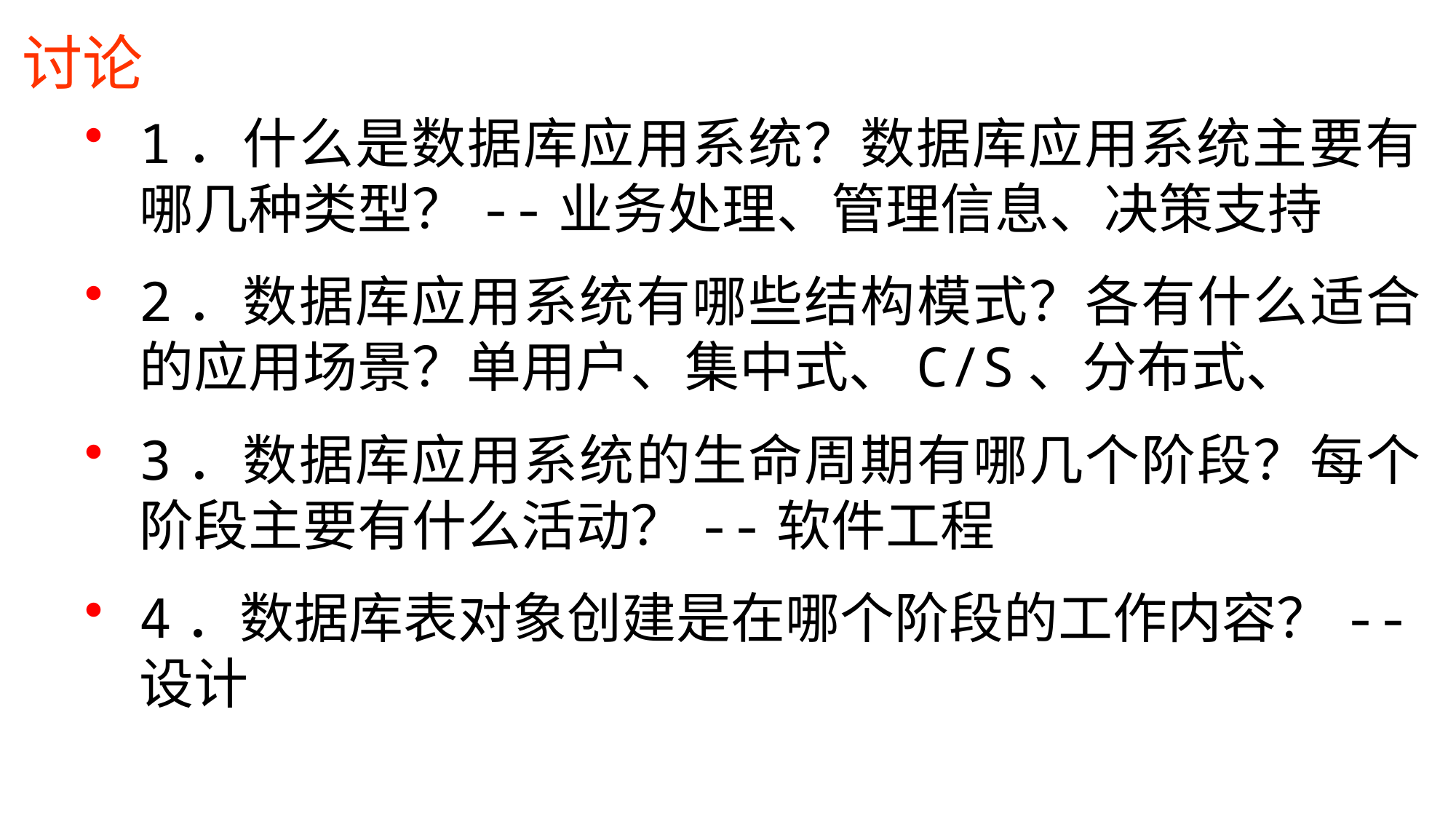

讨论
1．什么是数据库应用系统？数据库应用系统主要有哪几种类型？--业务处理、管理信息、决策支持
2．数据库应用系统有哪些结构模式？各有什么适合的应用场景？单用户、集中式、C/S、分布式、
3．数据库应用系统的生命周期有哪几个阶段？每个阶段主要有什么活动？--软件工程
4．数据库表对象创建是在哪个阶段的工作内容？--设计